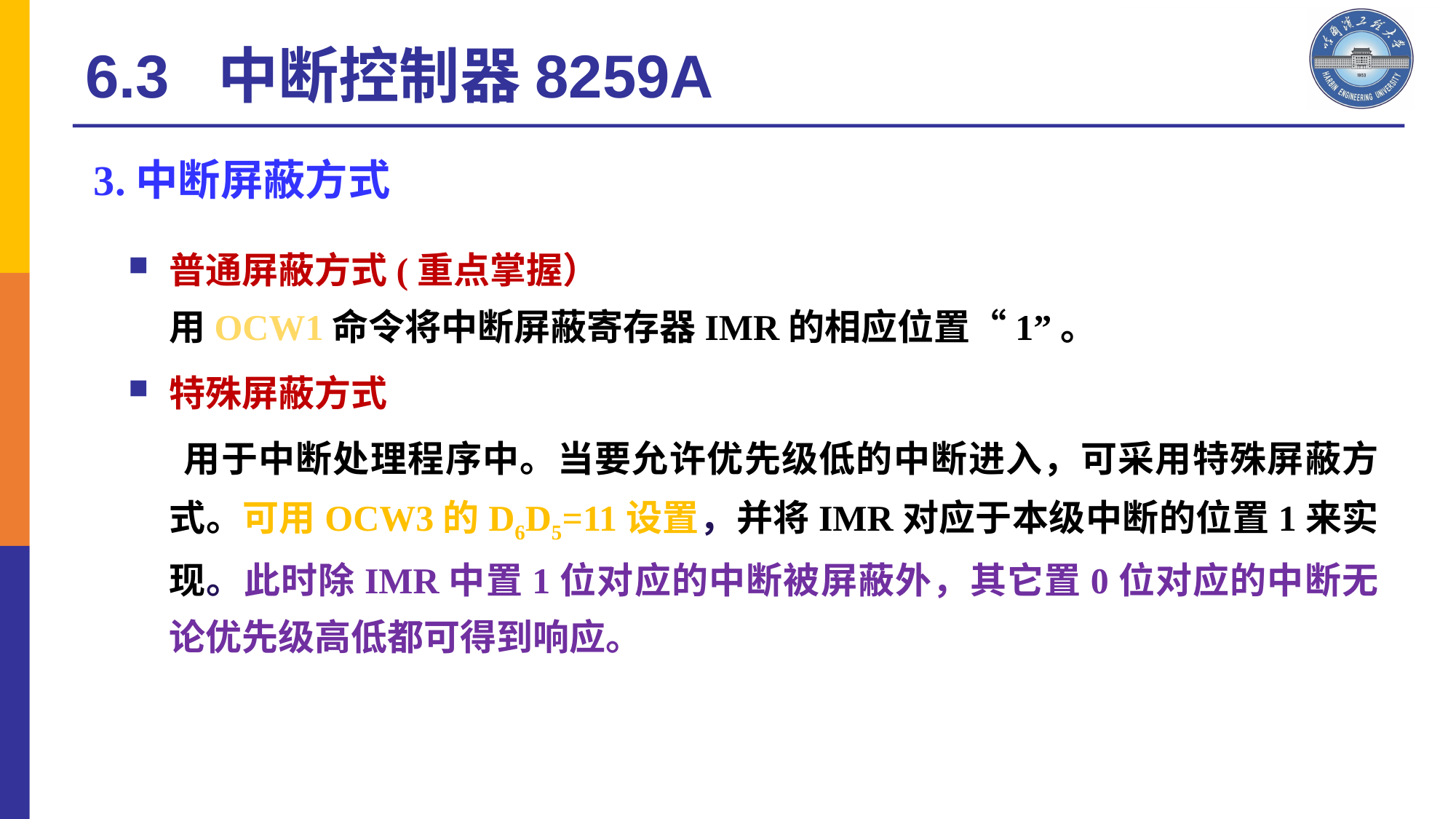

# 6.3  中断控制器8259A
3.中断屏蔽方式
普通屏蔽方式(重点掌握）
用OCW1命令将中断屏蔽寄存器IMR的相应位置“1”。
特殊屏蔽方式
     用于中断处理程序中。当要允许优先级低的中断进入，可采用特殊屏蔽方式。可用OCW3的D6D5=11设置，并将IMR对应于本级中断的位置1来实现。此时除IMR中置1位对应的中断被屏蔽外，其它置0位对应的中断无论优先级高低都可得到响应。